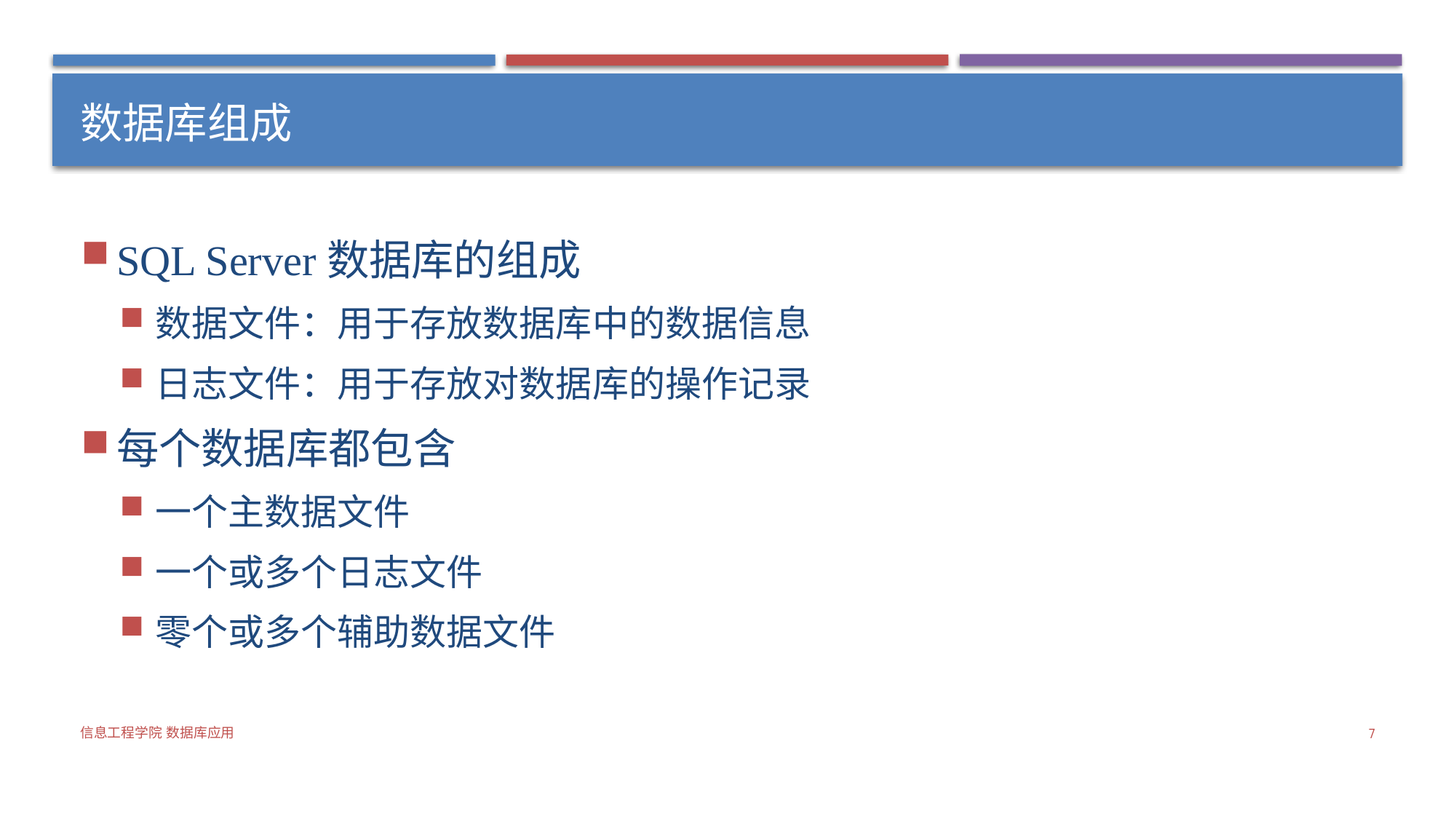

# 数据库组成
SQL Server数据库的组成
数据文件：用于存放数据库中的数据信息
日志文件：用于存放对数据库的操作记录
每个数据库都包含
一个主数据文件
一个或多个日志文件
零个或多个辅助数据文件
信息工程学院 数据库应用
7